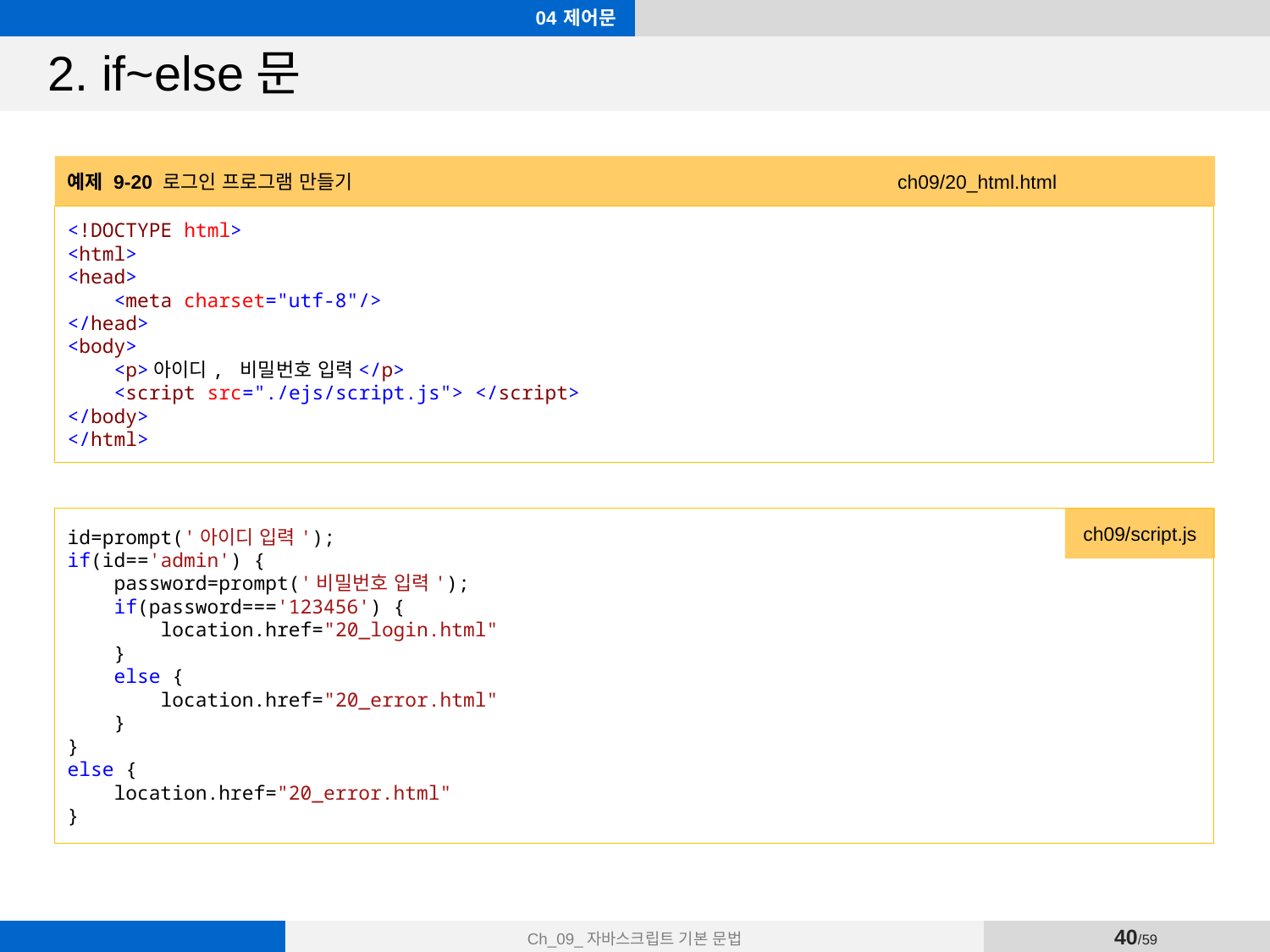

04 제어문
# 2. if~else문
예제 9-20 로그인 프로그램 만들기                                                                                                  ch09/20_html.html
<!DOCTYPE html>
<html>
<head>
    <meta charset="utf-8"/>
</head>
<body>
    <p>아이디, 비밀번호 입력</p>
    <script src="./ejs/script.js"> </script>
</body>
</html>
id=prompt('아이디 입력');
if(id=='admin') {
    password=prompt('비밀번호 입력');
    if(password==='123456') {
        location.href="20_login.html"
    }
    else {
        location.href="20_error.html"
    }
}
else {
    location.href="20_error.html"
}
ch09/script.js